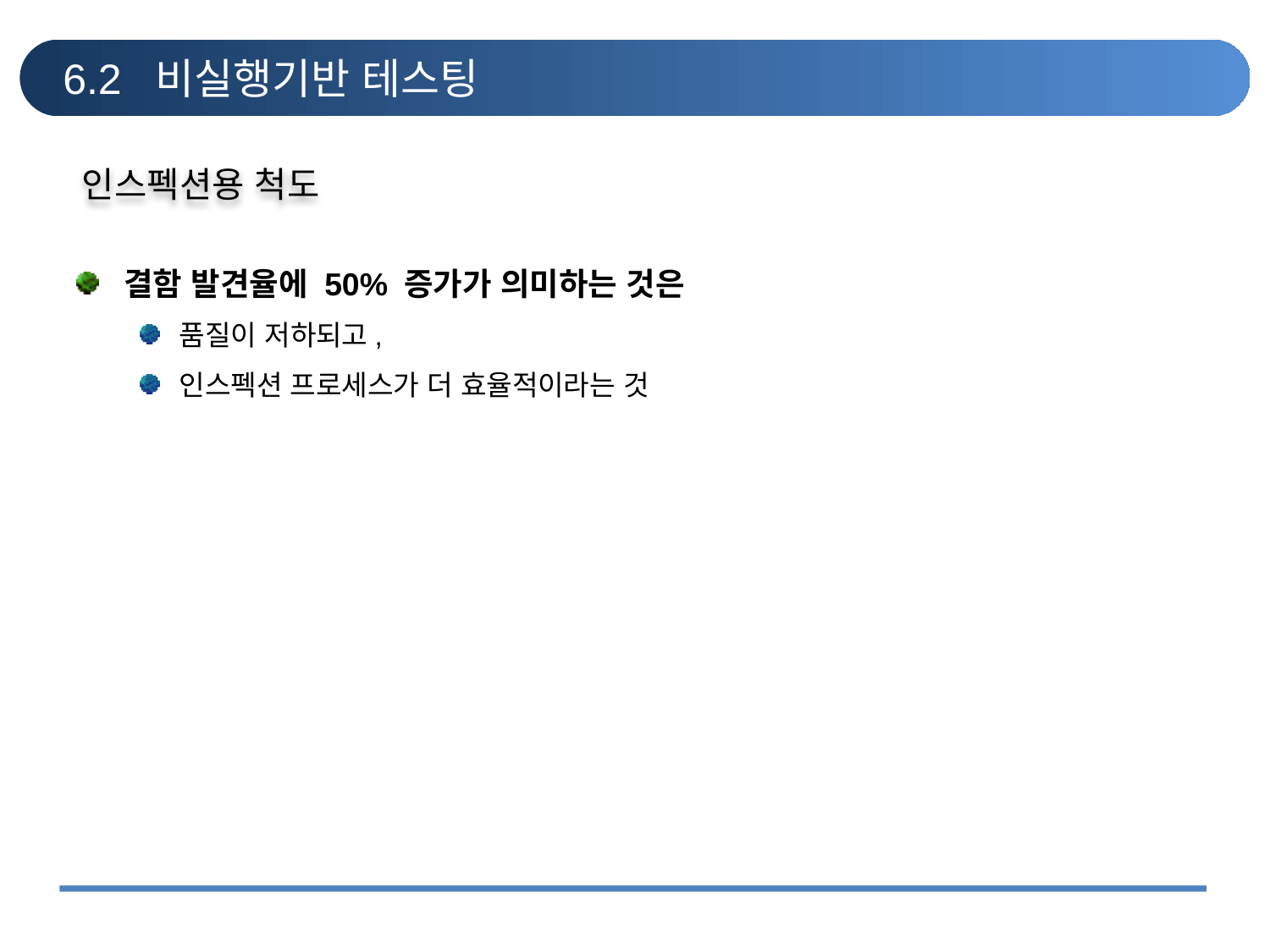

# 6.2  비실행기반 테스팅
인스펙션용 척도
결함 발견율에 50% 증가가 의미하는 것은
품질이 저하되고,
인스펙션 프로세스가 더 효율적이라는 것